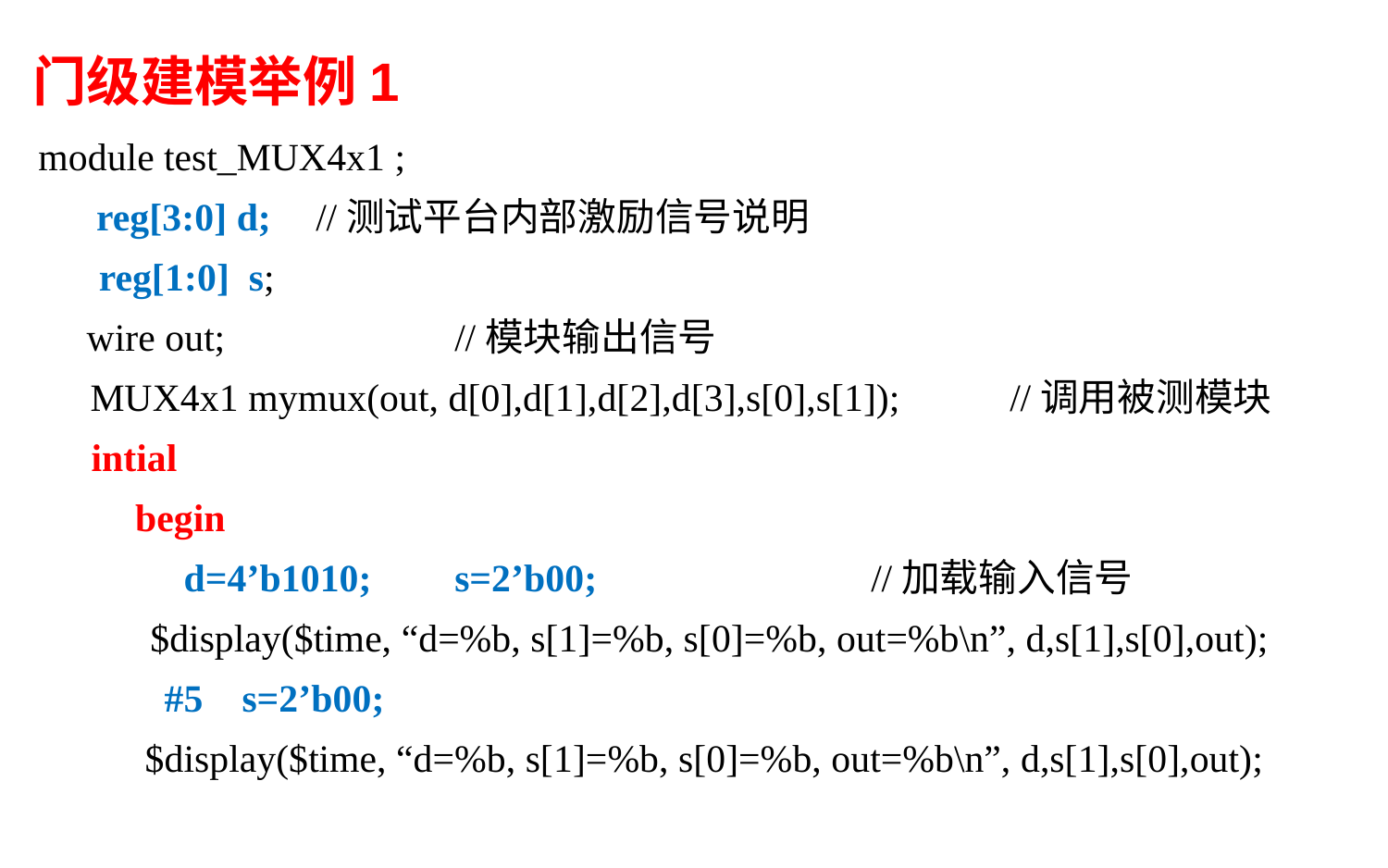

门级建模举例1
# module test_MUX4x1 ; reg[3:0] d; 	//测试平台内部激励信号说明 reg[1:0]  s; wire out;		//模块输出信号 MUX4x1 mymux(out, d[0],d[1],d[2],d[3],s[0],s[1]);	//调用被测模块 intial begin d=4’b1010; 	s=2’b00;		//加载输入信号 $display($time, “d=%b, s[1]=%b, s[0]=%b, out=%b\n”, d,s[1],s[0],out); #5    s=2’b00; $display($time, “d=%b, s[1]=%b, s[0]=%b, out=%b\n”, d,s[1],s[0],out);